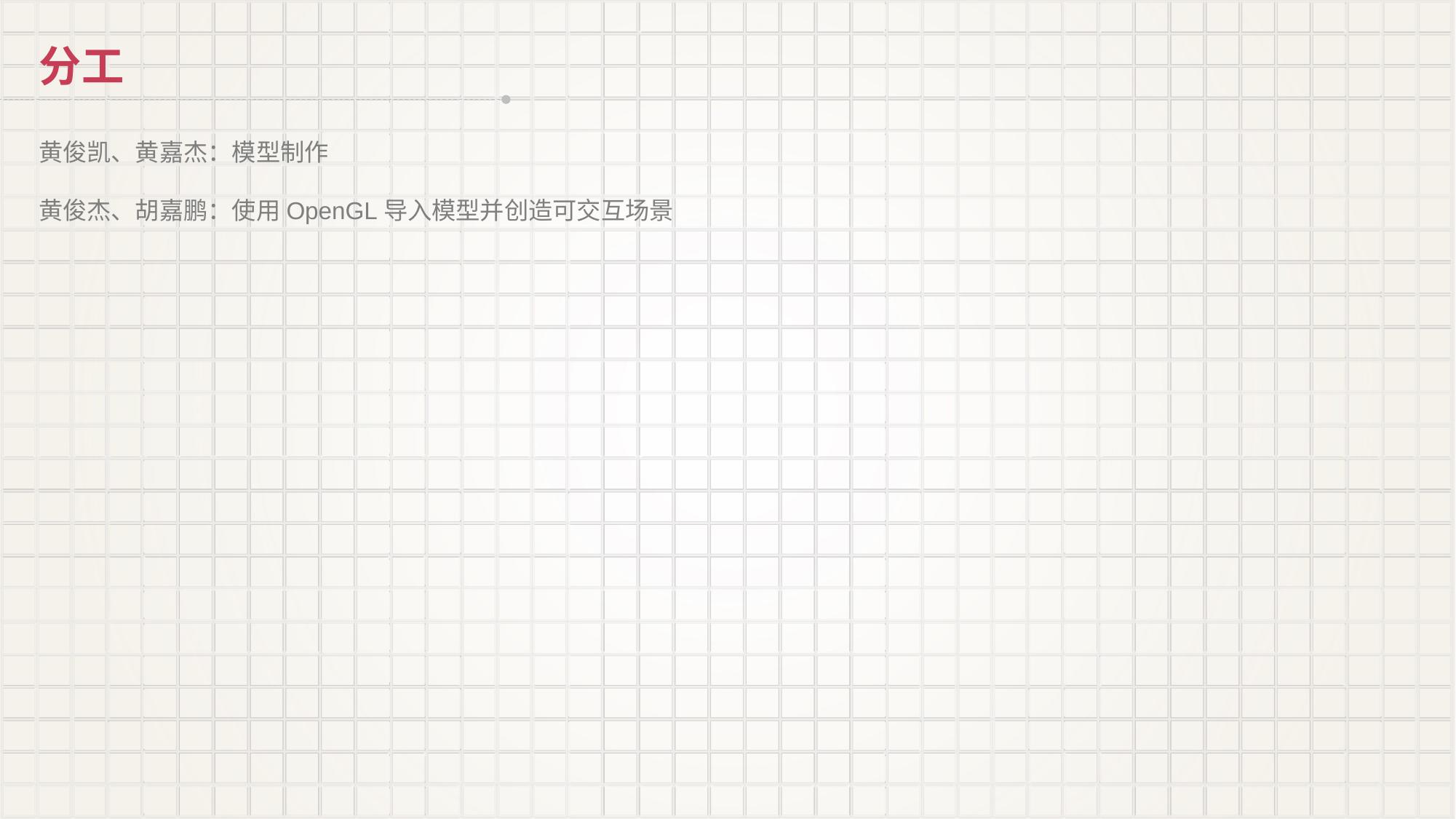

分工
黄俊凯、黄嘉杰：模型制作

黄俊杰、胡嘉鹏：使用OpenGL导入模型并创造可交互场景